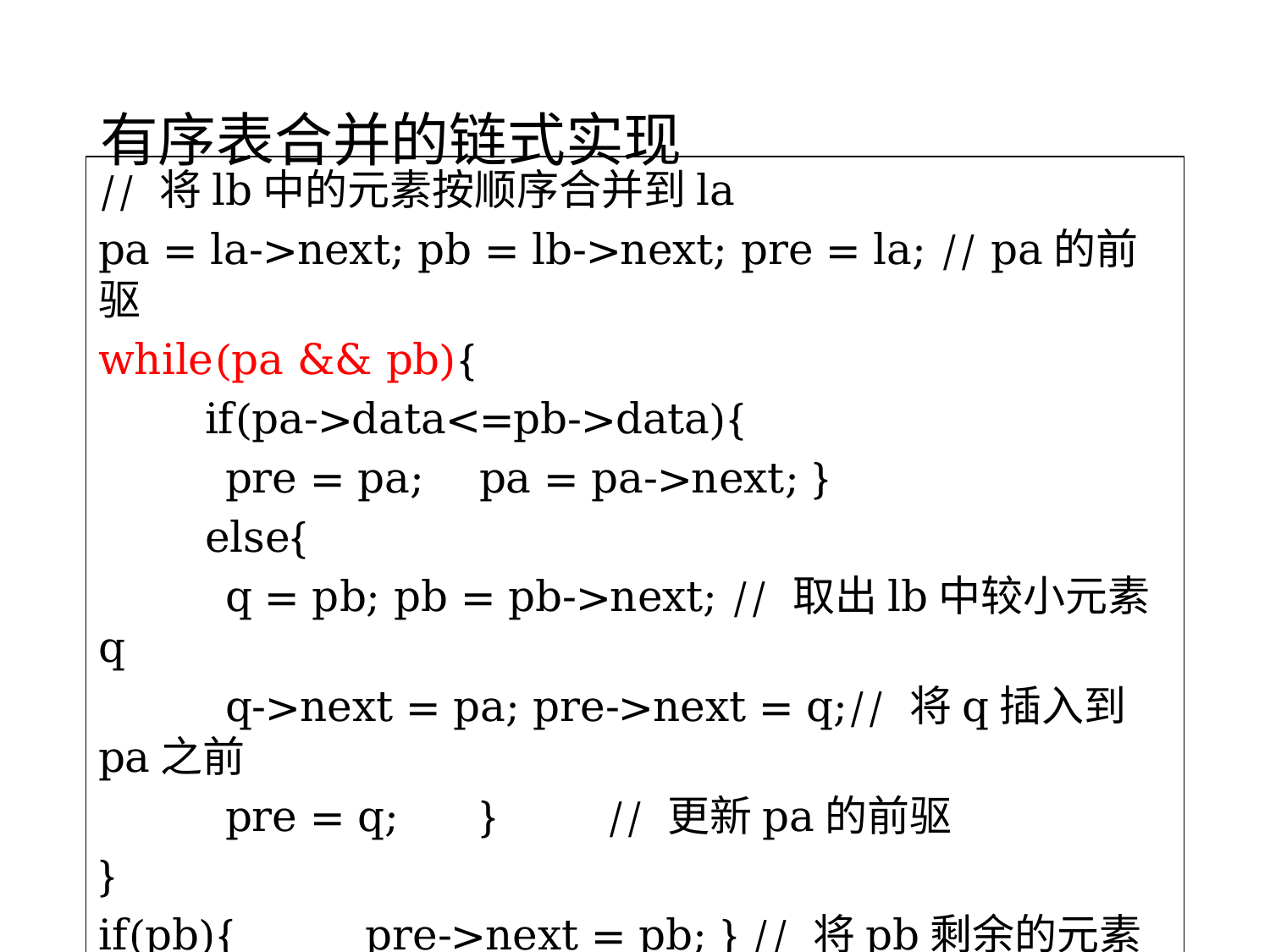

# 有序表合并的链式实现
// 将lb中的元素按顺序合并到la
pa = la->next; pb = lb->next; pre = la; // pa的前驱
while(pa && pb){
        if(pa->data<=pb->data){
	pre = pa; 	pa = pa->next; }
        else{
	q = pb; pb = pb->next; // 取出lb中较小元素q
	q->next = pa; pre->next = q;// 将q插入到pa之前
	pre = q; 	} 	// 更新pa的前驱
}
if(pb){	 pre->next = pb; } // 将pb剩余的元素接到pa后
free(lb);